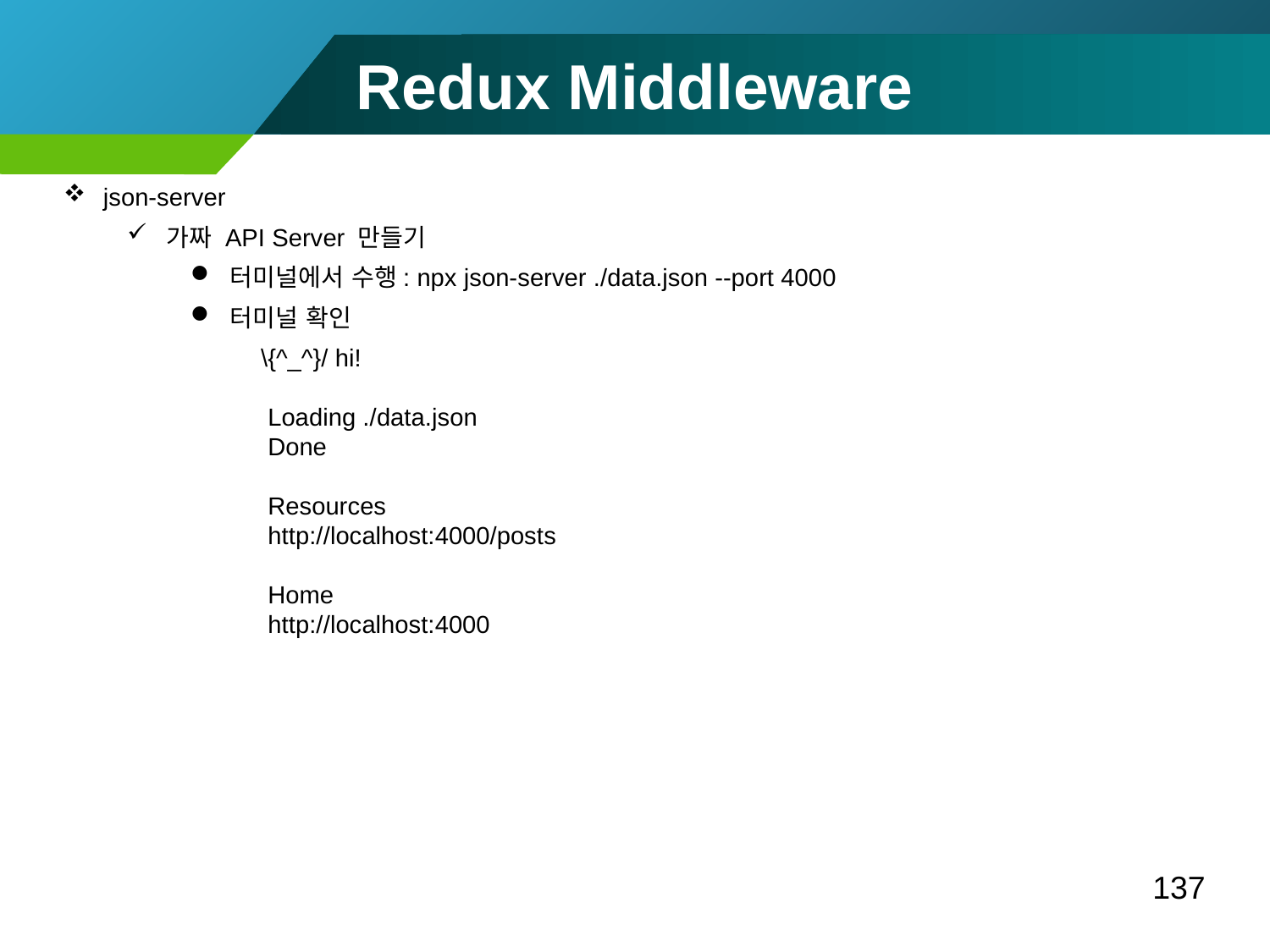

Redux Middleware
json-server
가짜 API Server 만들기
터미널에서 수행: npx json-server ./data.json --port 4000
터미널 확인
 \{^_^}/ hi!

  Loading ./data.json
  Done

  Resources
  http://localhost:4000/posts

  Home
  http://localhost:4000
137